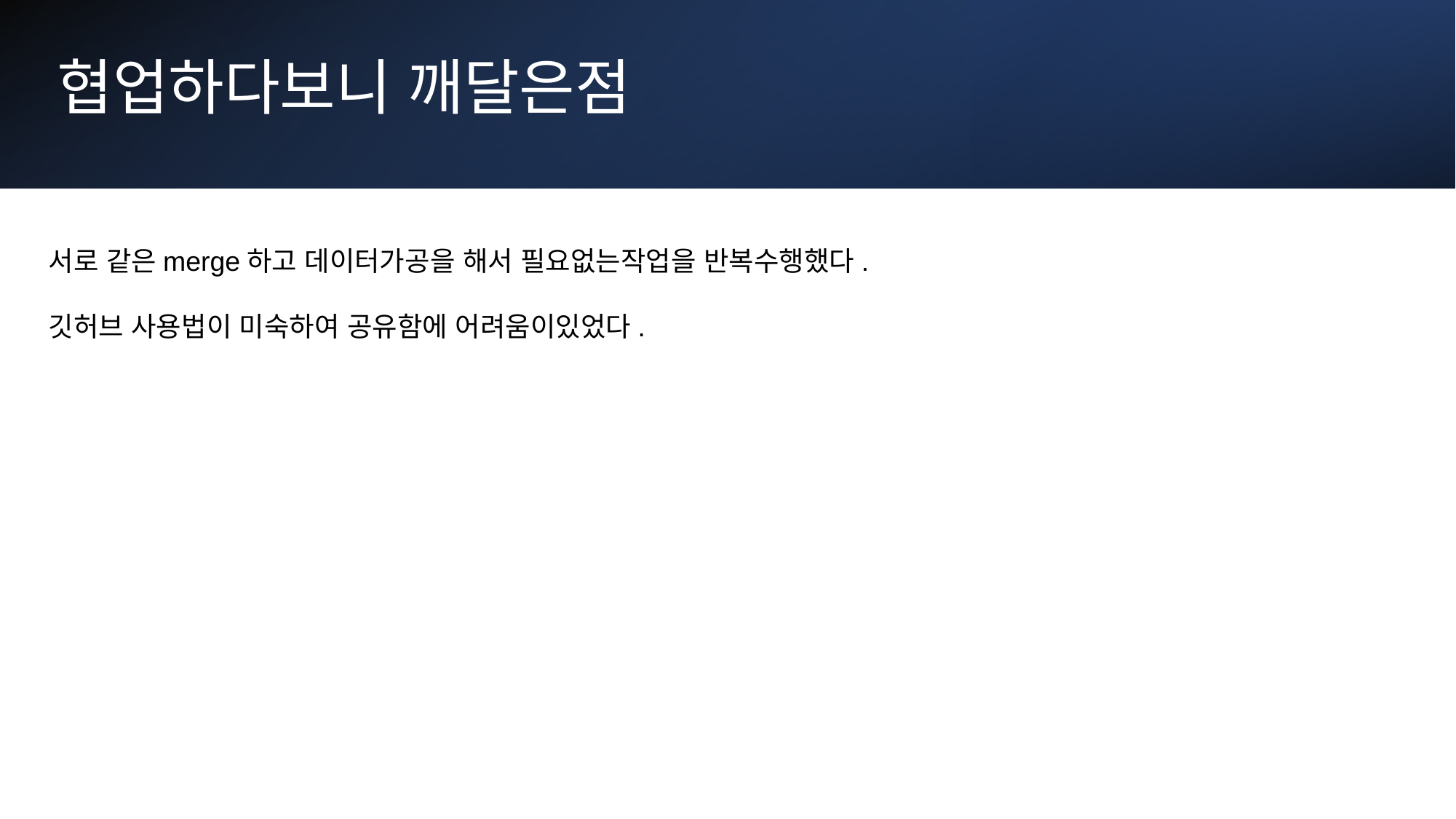

협업하다보니 깨달은점
서로 같은merge하고 데이터가공을 해서 필요없는작업을 반복수행했다.

깃허브 사용법이 미숙하여 공유함에 어려움이있었다.